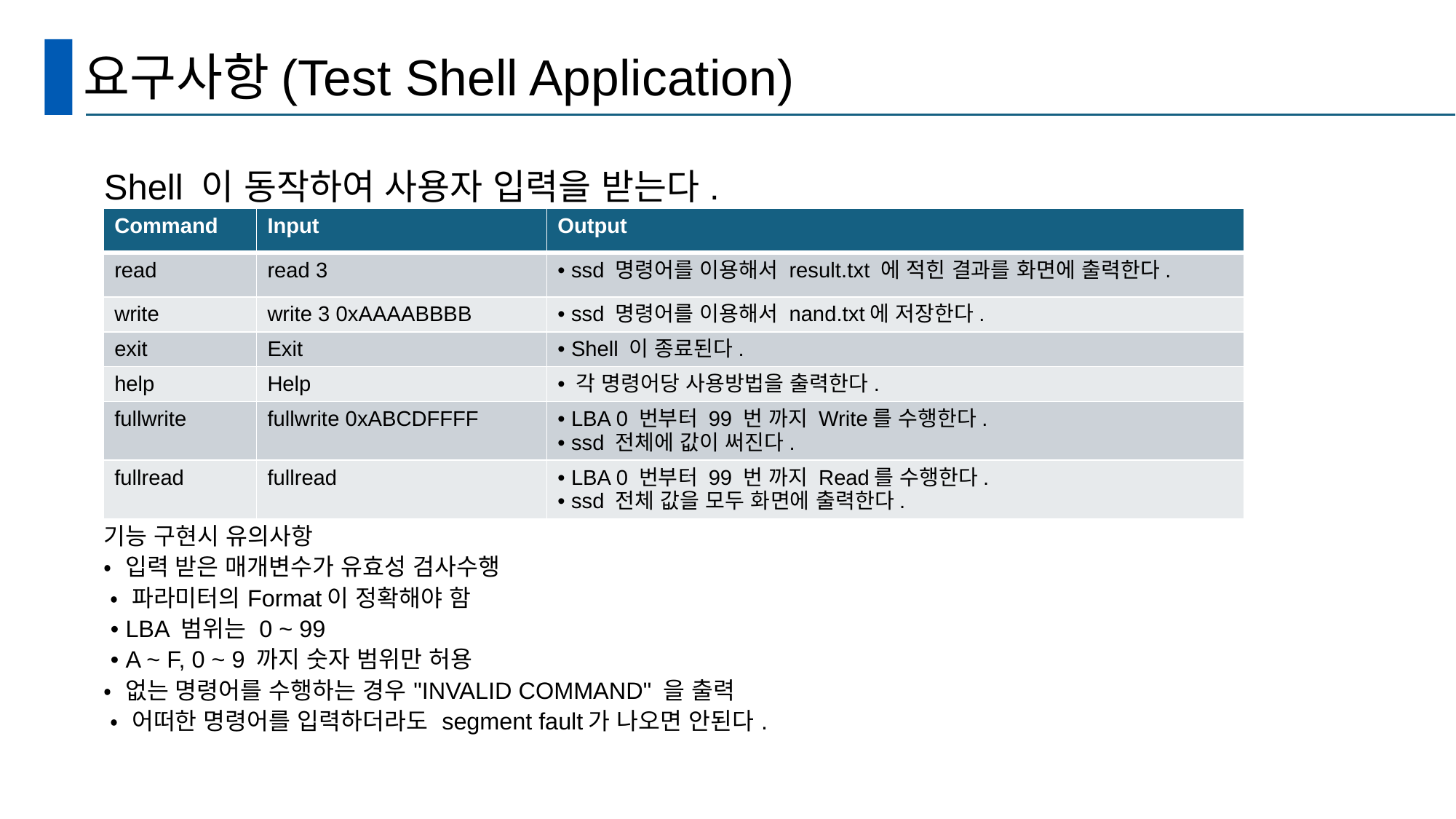

# 요구사항(Test Shell Application)
Shell 이 동작하여 사용자 입력을 받는다.

기능 구현시 유의사항
• 입력 받은 매개변수가 유효성 검사수행
 • 파라미터의Format이 정확해야 함
 • LBA 범위는 0 ~ 99
 • A ~ F, 0 ~ 9 까지 숫자 범위만 허용
• 없는 명령어를 수행하는 경우"INVALID COMMAND" 을 출력
 • 어떠한 명령어를 입력하더라도 segment fault가 나오면 안된다.
| Command | Input | Output |
| --- | --- | --- |
| read | read 3 | • ssd 명령어를 이용해서 result.txt 에 적힌 결과를 화면에 출력한다. |
| write | write 3 0xAAAABBBB | • ssd 명령어를 이용해서 nand.txt에 저장한다. |
| exit | Exit | • Shell 이 종료된다. |
| help | Help | • 각 명령어당 사용방법을 출력한다. |
| fullwrite | fullwrite 0xABCDFFFF | • LBA 0 번부터 99 번 까지 Write를 수행한다. • ssd 전체에 값이 써진다. |
| fullread | fullread | • LBA 0 번부터 99 번 까지 Read를 수행한다. • ssd 전체 값을 모두 화면에 출력한다. |